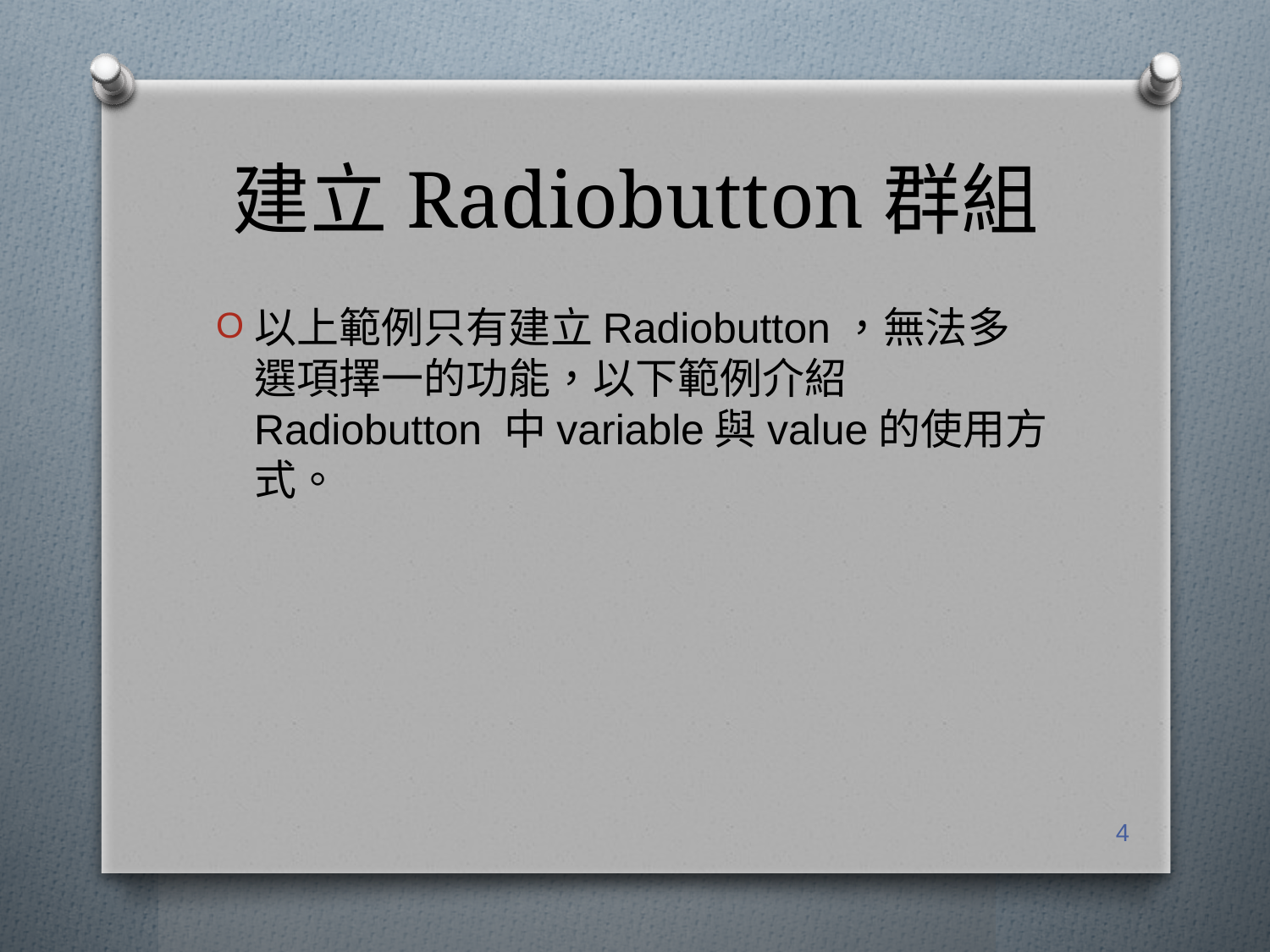

# 建立Radiobutton群組
以上範例只有建立Radiobutton，無法多選項擇一的功能，以下範例介紹Radiobutton 中variable與value的使用方式。
4